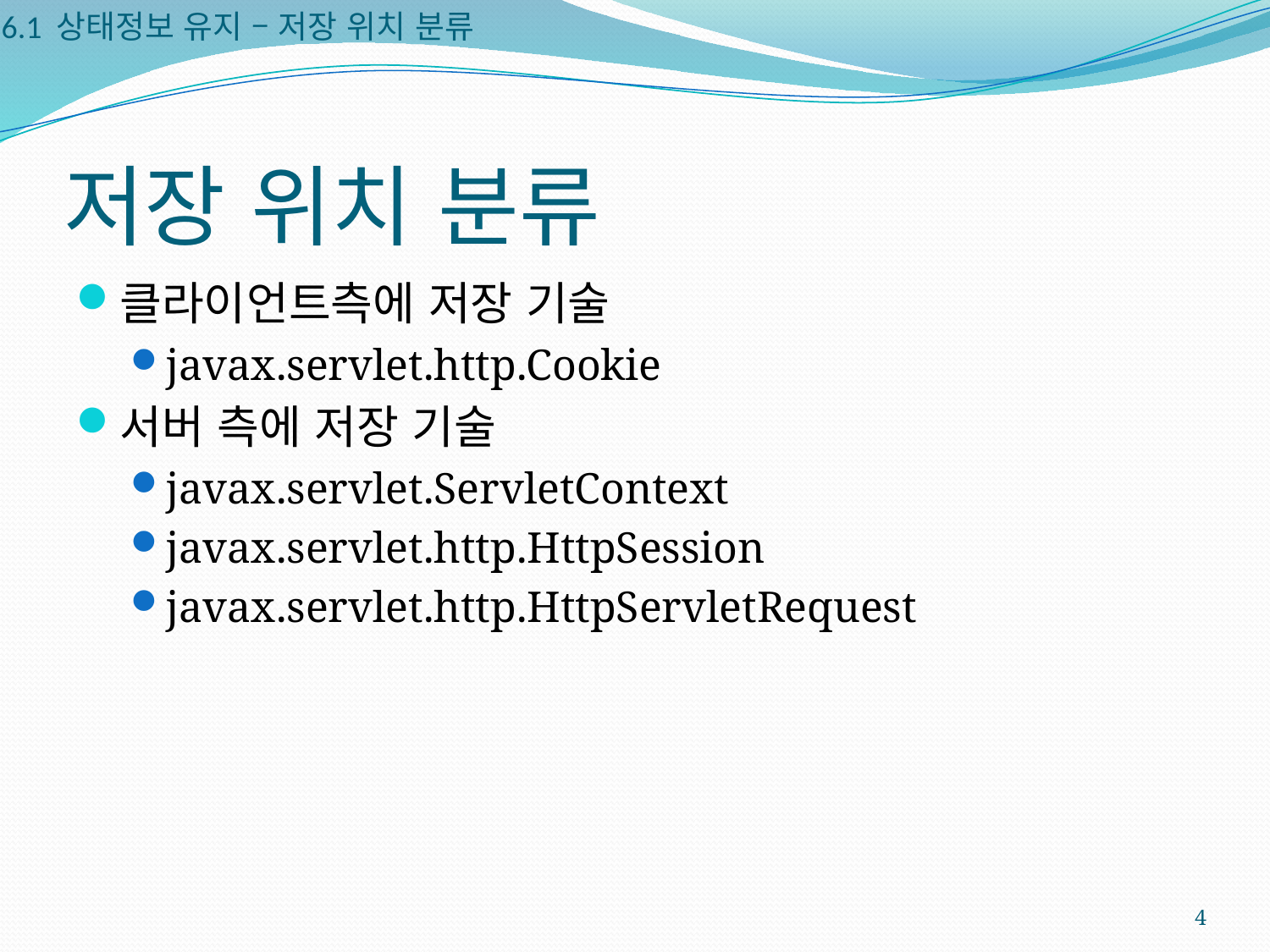

6.1 상태정보 유지 – 저장 위치 분류
# 저장 위치 분류
클라이언트측에 저장 기술
javax.servlet.http.Cookie
서버 측에 저장 기술
javax.servlet.ServletContext
javax.servlet.http.HttpSession
javax.servlet.http.HttpServletRequest
4